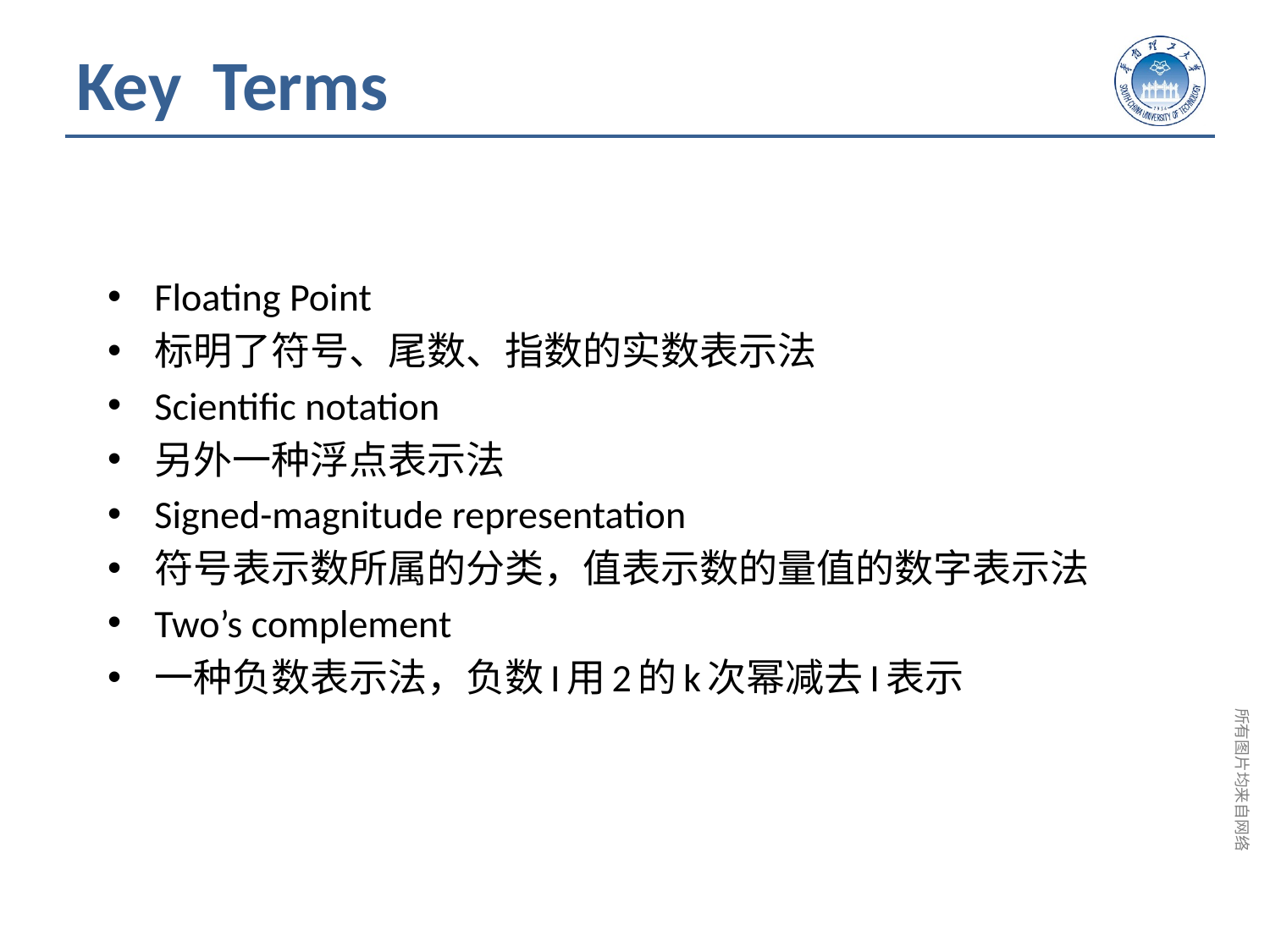

# Key  Terms
Floating Point
标明了符号、尾数、指数的实数表示法
Scientific notation
另外一种浮点表示法
Signed-magnitude representation
符号表示数所属的分类，值表示数的量值的数字表示法
Two’s complement
一种负数表示法，负数I用2的k次幂减去I表示